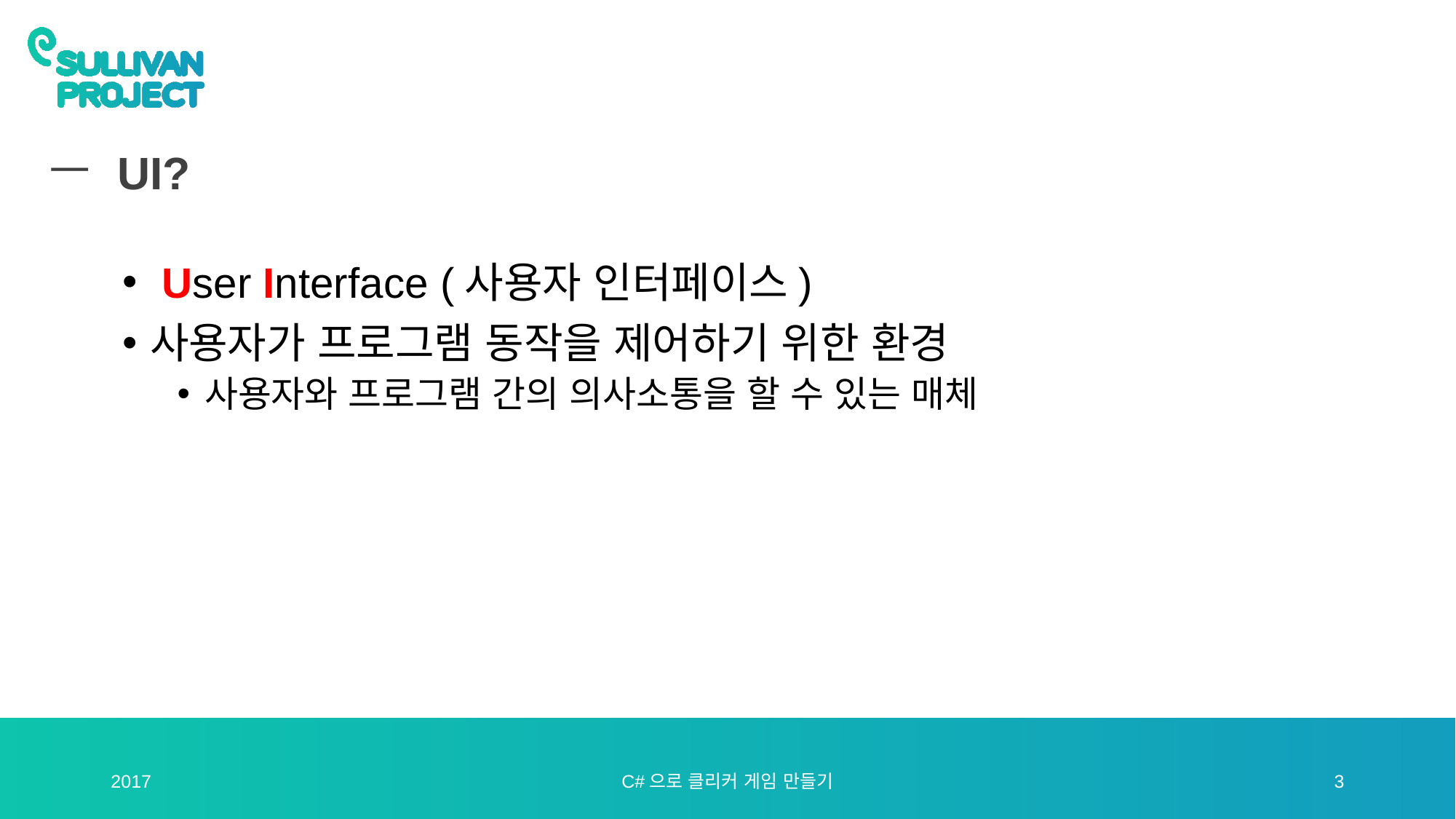

# UI?
 User Interface (사용자 인터페이스)
사용자가 프로그램 동작을 제어하기 위한 환경
사용자와 프로그램 간의 의사소통을 할 수 있는 매체

2017
C#으로 클리커 게임 만들기
3